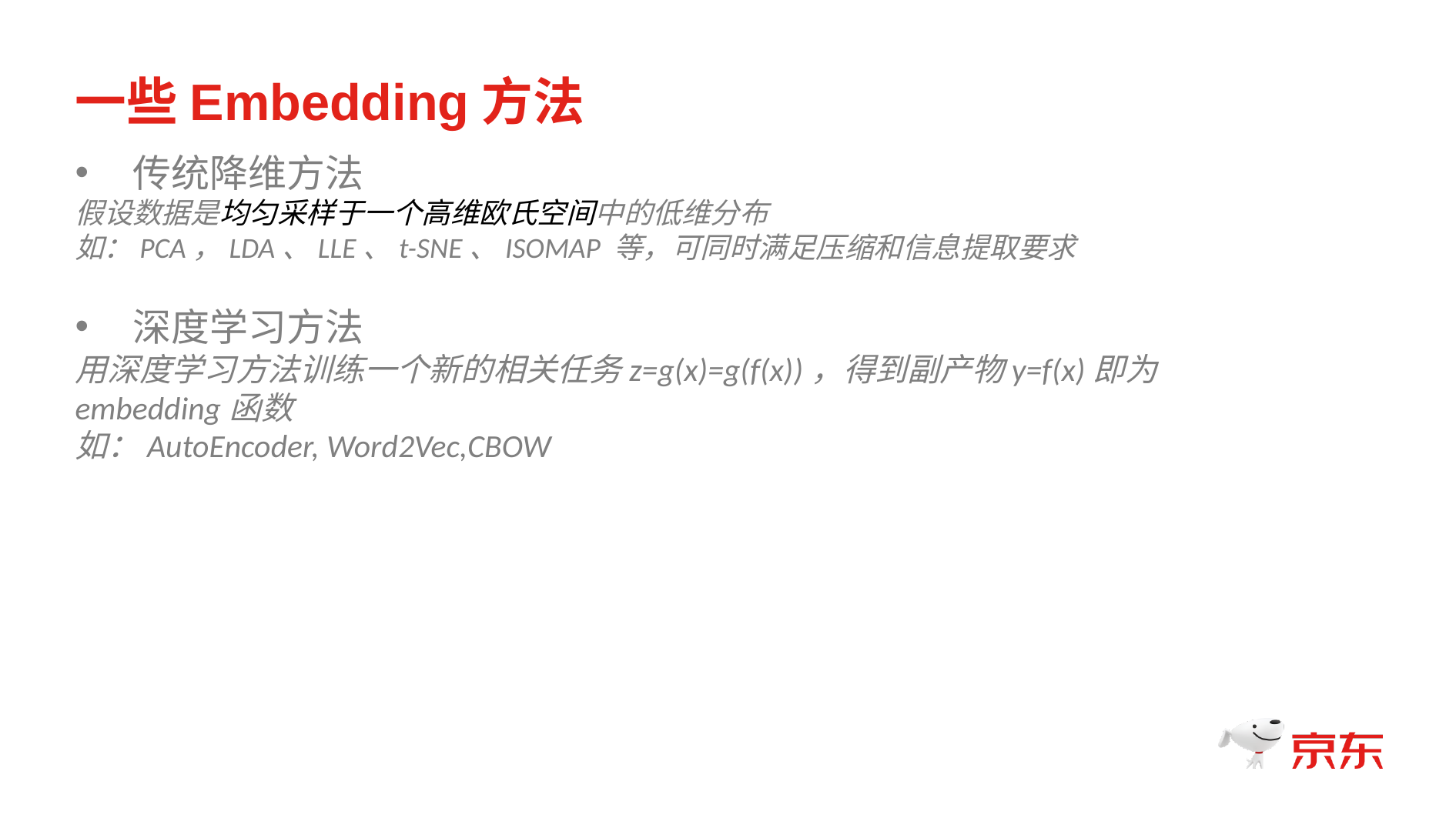

一些Embedding方法

传统降维方法
假设数据是均匀采样于一个高维欧氏空间中的低维分布
如：PCA，LDA、LLE、t-SNE、ISOMAP 等，可同时满足压缩和信息提取要求

深度学习方法
用深度学习方法训练一个新的相关任务z=g(x)=g(f(x))，得到副产物y=f(x)即为embedding函数
如：AutoEncoder, Word2Vec,CBOW